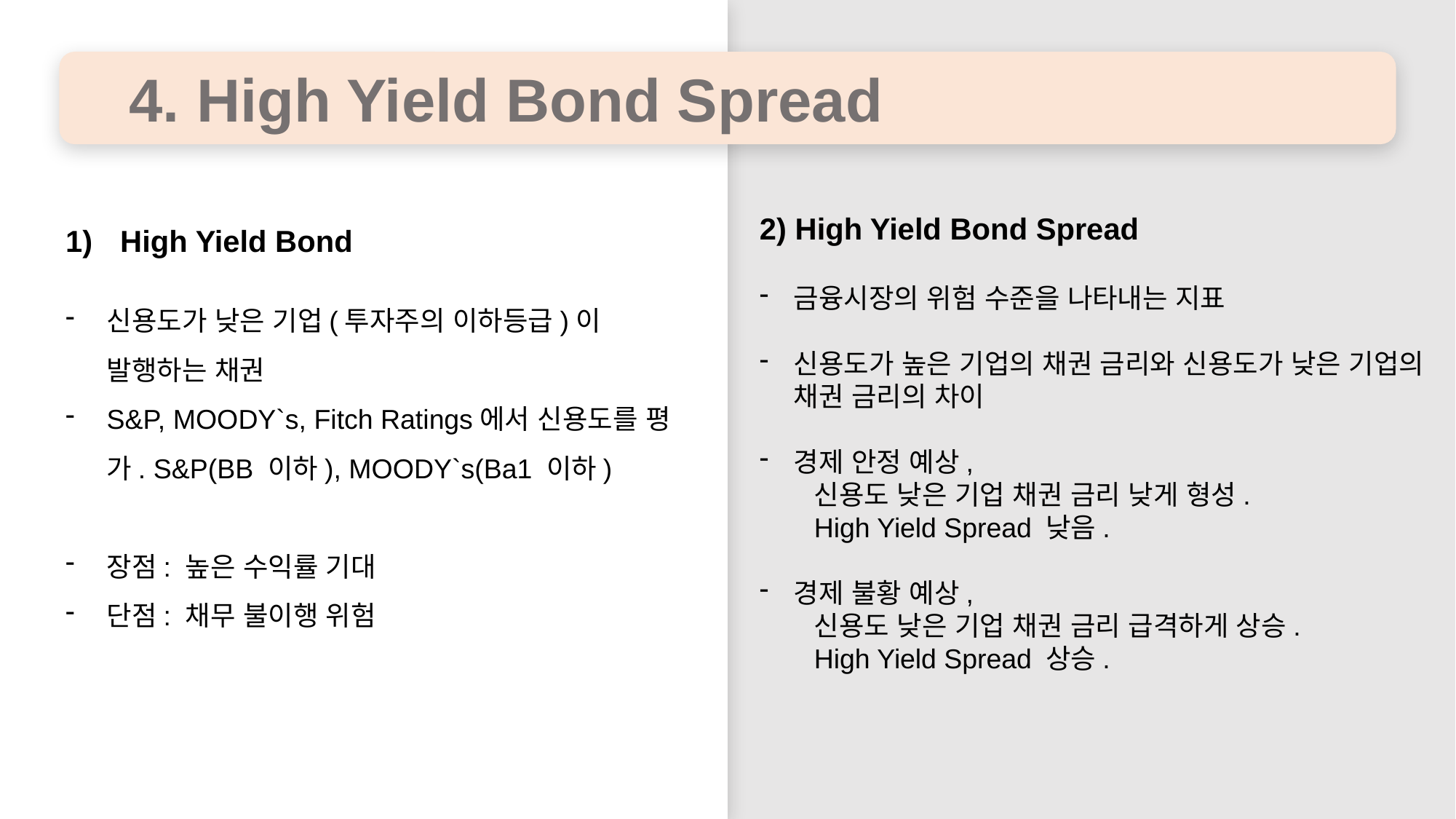

4. High Yield Bond Spread
High Yield Bond

신용도가 낮은 기업(투자주의 이하등급)이 발행하는 채권
S&P, MOODY`s, Fitch Ratings에서 신용도를 평가. S&P(BB 이하), MOODY`s(Ba1 이하)

장점: 높은 수익률 기대
단점: 채무 불이행 위험

2) High Yield Bond Spread

금융시장의 위험 수준을 나타내는 지표

신용도가 높은 기업의 채권 금리와 신용도가 낮은 기업의 채권 금리의 차이

경제 안정 예상,
신용도 낮은 기업 채권 금리 낮게 형성.
High Yield Spread 낮음.

경제 불황 예상,
신용도 낮은 기업 채권 금리 급격하게 상승.
High Yield Spread 상승.